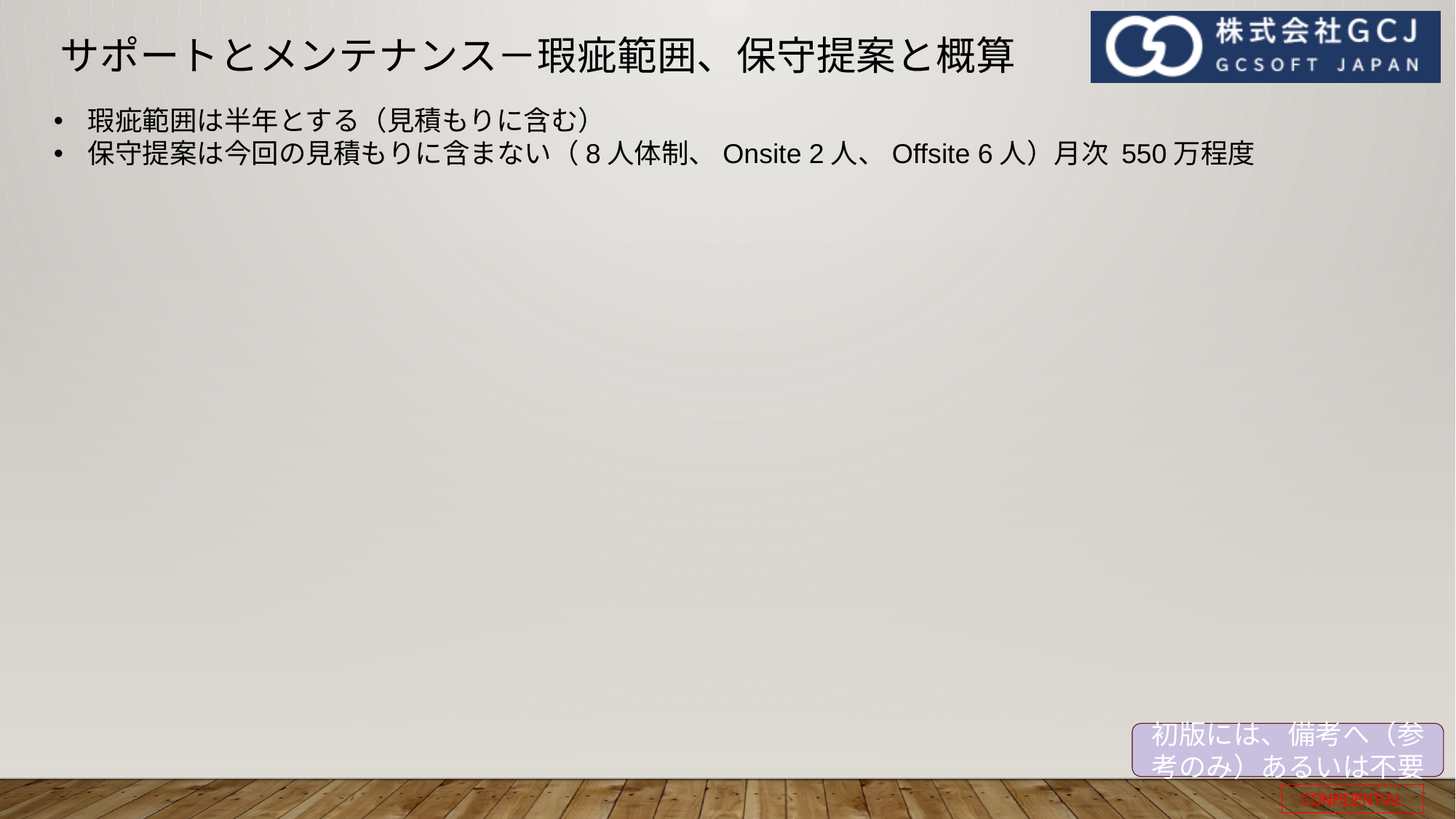

# サポートとメンテナンス－瑕疵範囲、保守提案と概算
瑕疵範囲は半年とする（見積もりに含む）
保守提案は今回の見積もりに含まない（8人体制、Onsite 2人、Offsite 6人）月次 550万程度
初版には、備考へ（参考のみ）あるいは不要